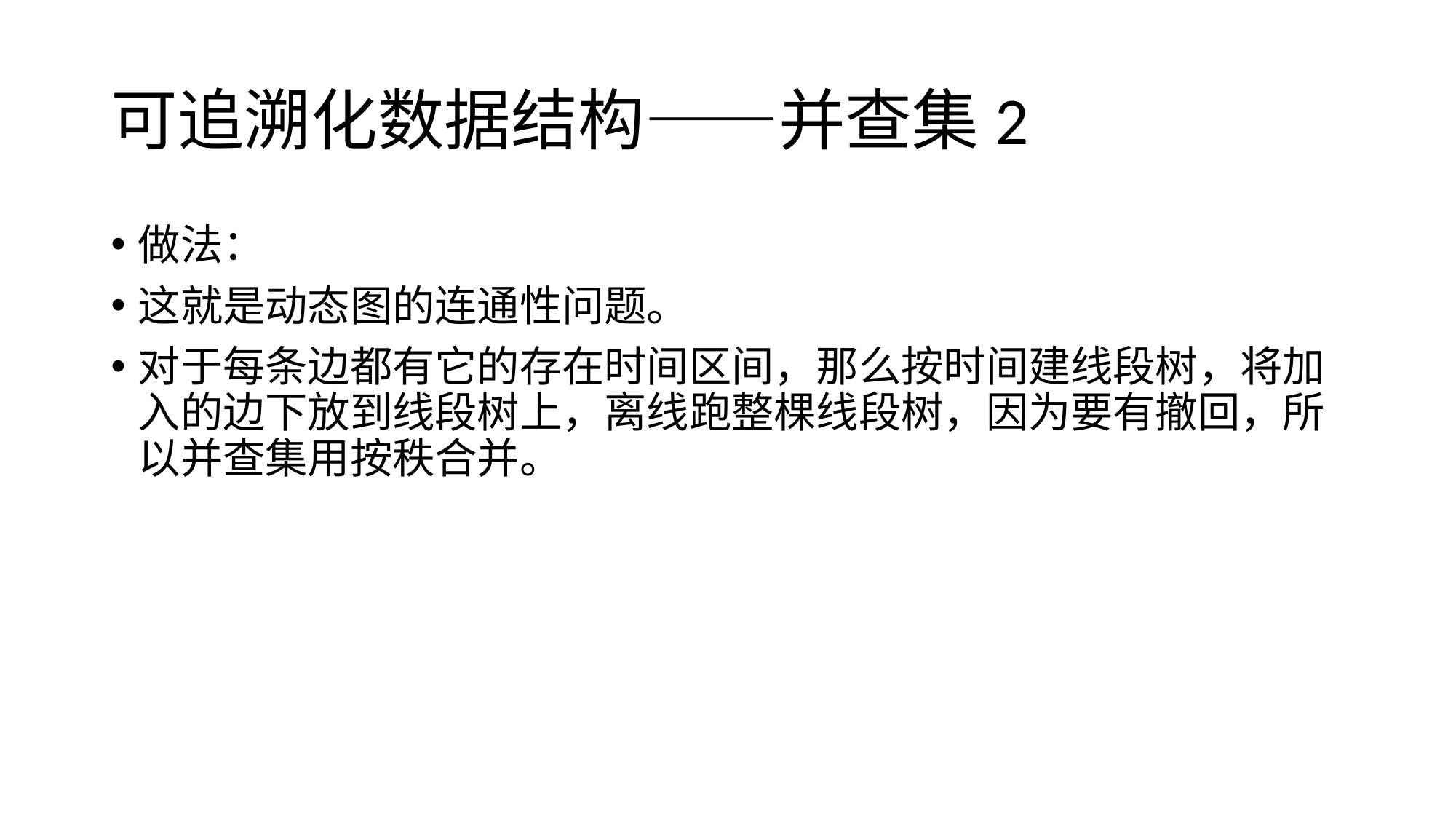

# 可追溯化数据结构——并查集2
做法：
这就是动态图的连通性问题。
对于每条边都有它的存在时间区间，那么按时间建线段树，将加入的边下放到线段树上，离线跑整棵线段树，因为要有撤回，所以并查集用按秩合并。